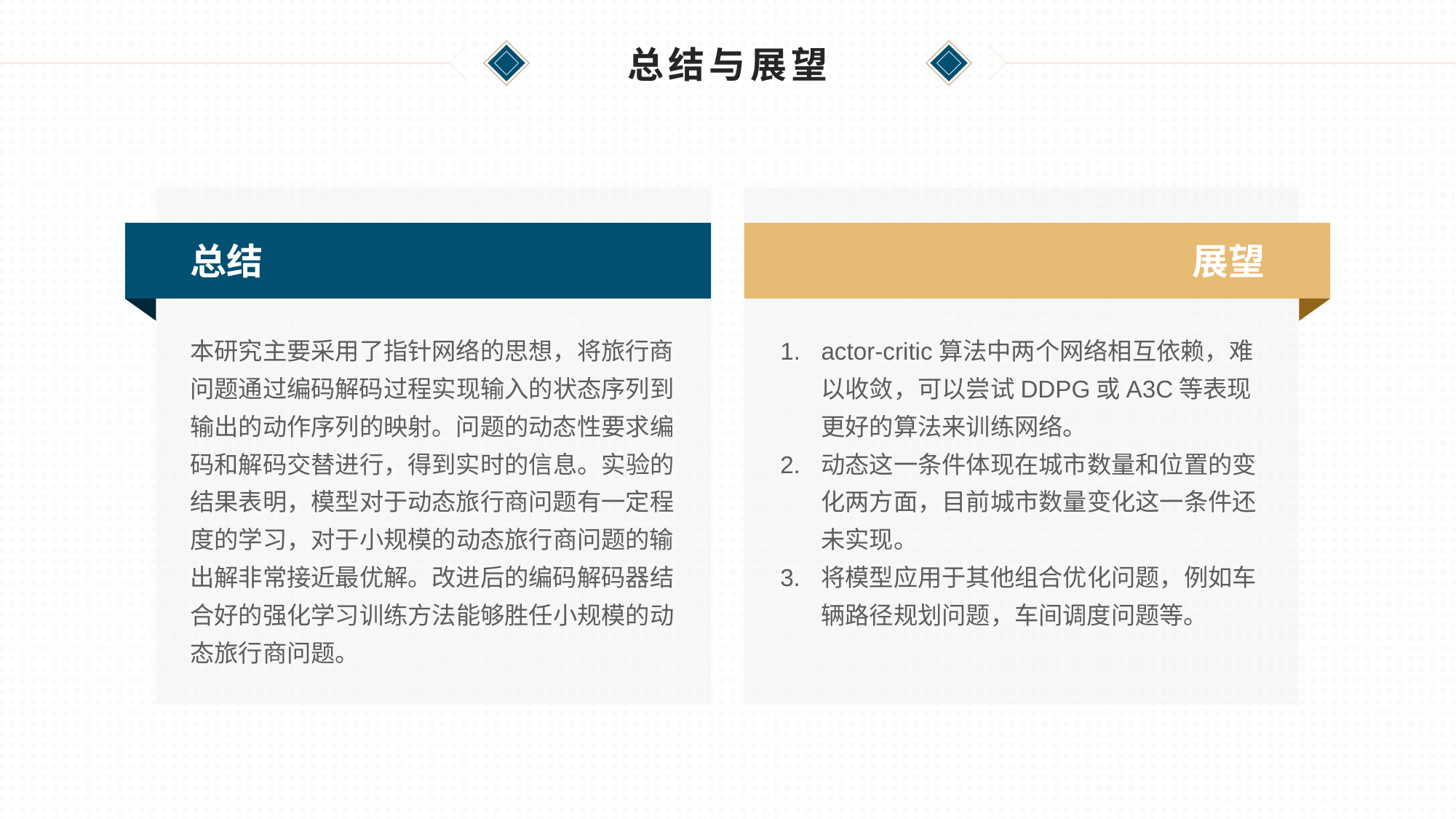

# 总结与展望

总结

本研究主要采用了指针网络的思想，将旅行商问题通过编码解码过程实现输入的状态序列到输出的动作序列的映射。问题的动态性要求编码和解码交替进行，得到实时的信息。实验的结果表明，模型对于动态旅行商问题有一定程度的学习，对于小规模的动态旅行商问题的输出解非常接近最优解。改进后的编码解码器结合好的强化学习训练方法能够胜任小规模的动态旅行商问题。

展望

actor-critic算法中两个网络相互依赖，难以收敛，可以尝试DDPG或A3C等表现更好的算法来训练网络。
动态这一条件体现在城市数量和位置的变化两方面，目前城市数量变化这一条件还未实现。
将模型应用于其他组合优化问题，例如车辆路径规划问题，车间调度问题等。